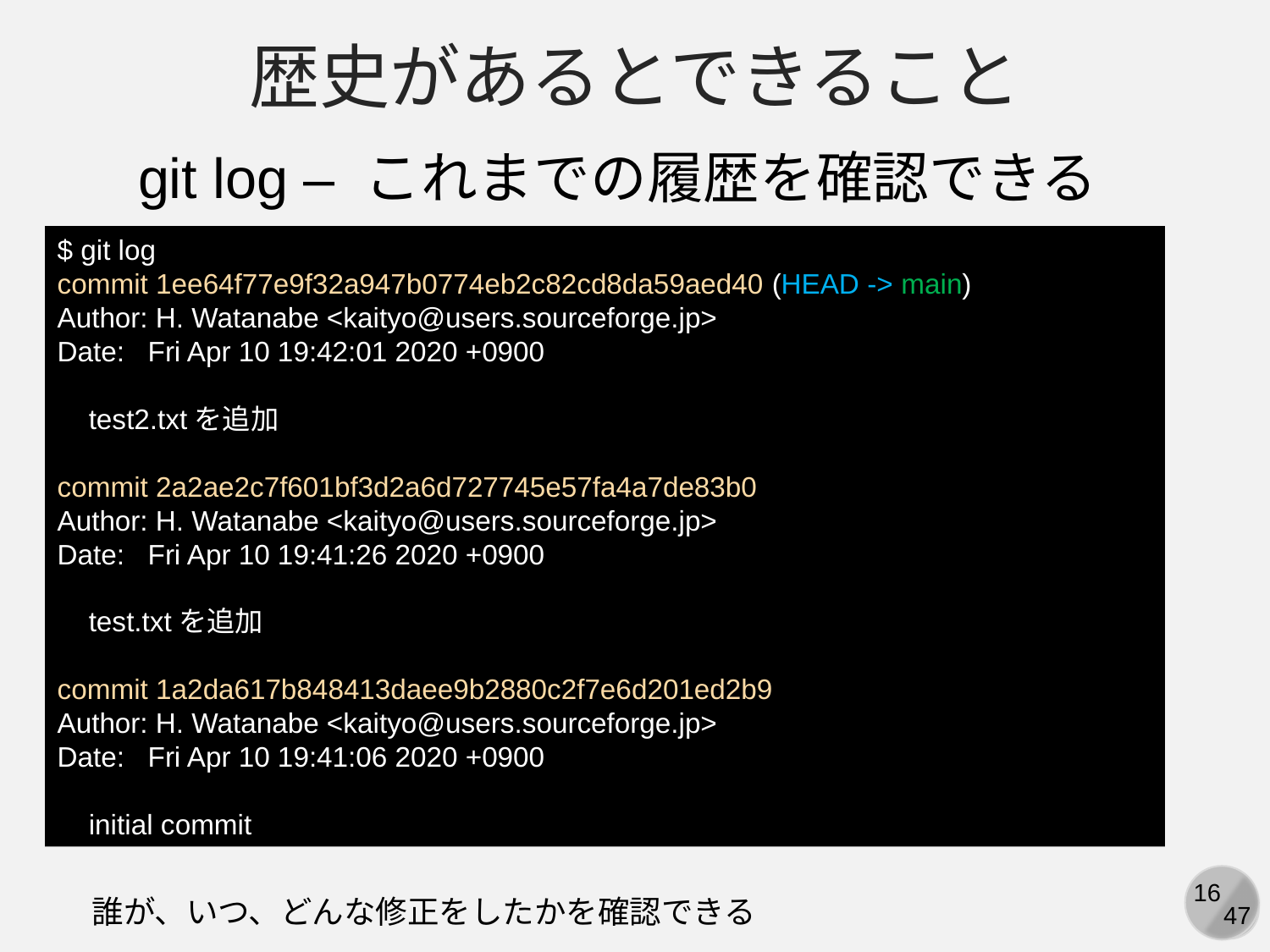

歴史があるとできること
git log – これまでの履歴を確認できる
$ git log
commit 1ee64f77e9f32a947b0774eb2c82cd8da59aed40 (HEAD -> main)
Author: H. Watanabe <kaityo@users.sourceforge.jp>
Date:   Fri Apr 10 19:42:01 2020 +0900

    test2.txtを追加

commit 2a2ae2c7f601bf3d2a6d727745e57fa4a7de83b0
Author: H. Watanabe <kaityo@users.sourceforge.jp>
Date:   Fri Apr 10 19:41:26 2020 +0900

    test.txtを追加

commit 1a2da617b848413daee9b2880c2f7e6d201ed2b9
Author: H. Watanabe <kaityo@users.sourceforge.jp>
Date:   Fri Apr 10 19:41:06 2020 +0900

    initial commit
誰が、いつ、どんな修正をしたかを確認できる